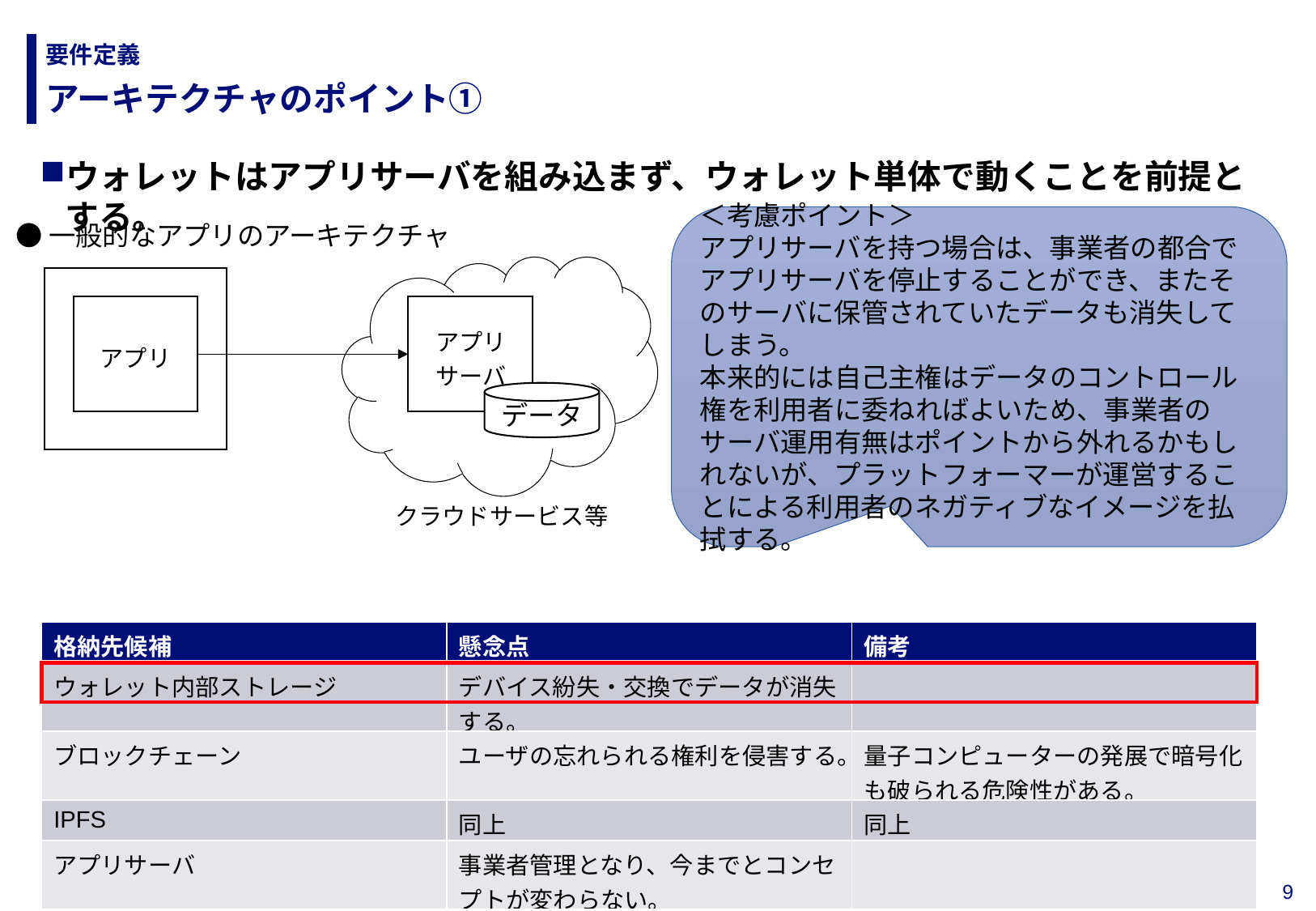

# 要件定義
アーキテクチャのポイント①
ウォレットはアプリサーバを組み込まず、ウォレット単体で動くことを前提とする。

発行されるTrust情報については、ウォレット内部ストレージに格納する。

●一般的なアプリのアーキテクチャ
＜考慮ポイント＞
アプリサーバを持つ場合は、事業者の都合でアプリサーバを停止することができ、またそのサーバに保管されていたデータも消失してしまう。
本来的には自己主権はデータのコントロール権を利用者に委ねればよいため、事業者のサーバ運用有無はポイントから外れるかもしれないが、プラットフォーマーが運営することによる利用者のネガティブなイメージを払拭する。

アプリ
サーバ
アプリ
データ
クラウドサービス等
| 格納先候補 | 懸念点 | 備考 |
| --- | --- | --- |
| ウォレット内部ストレージ | デバイス紛失・交換でデータが消失する。 |  |
| ブロックチェーン | ユーザの忘れられる権利を侵害する。 | 量子コンピューターの発展で暗号化も破られる危険性がある。 |
| IPFS | 同上 | 同上 |
| アプリサーバ | 事業者管理となり、今までとコンセプトが変わらない。 |  |